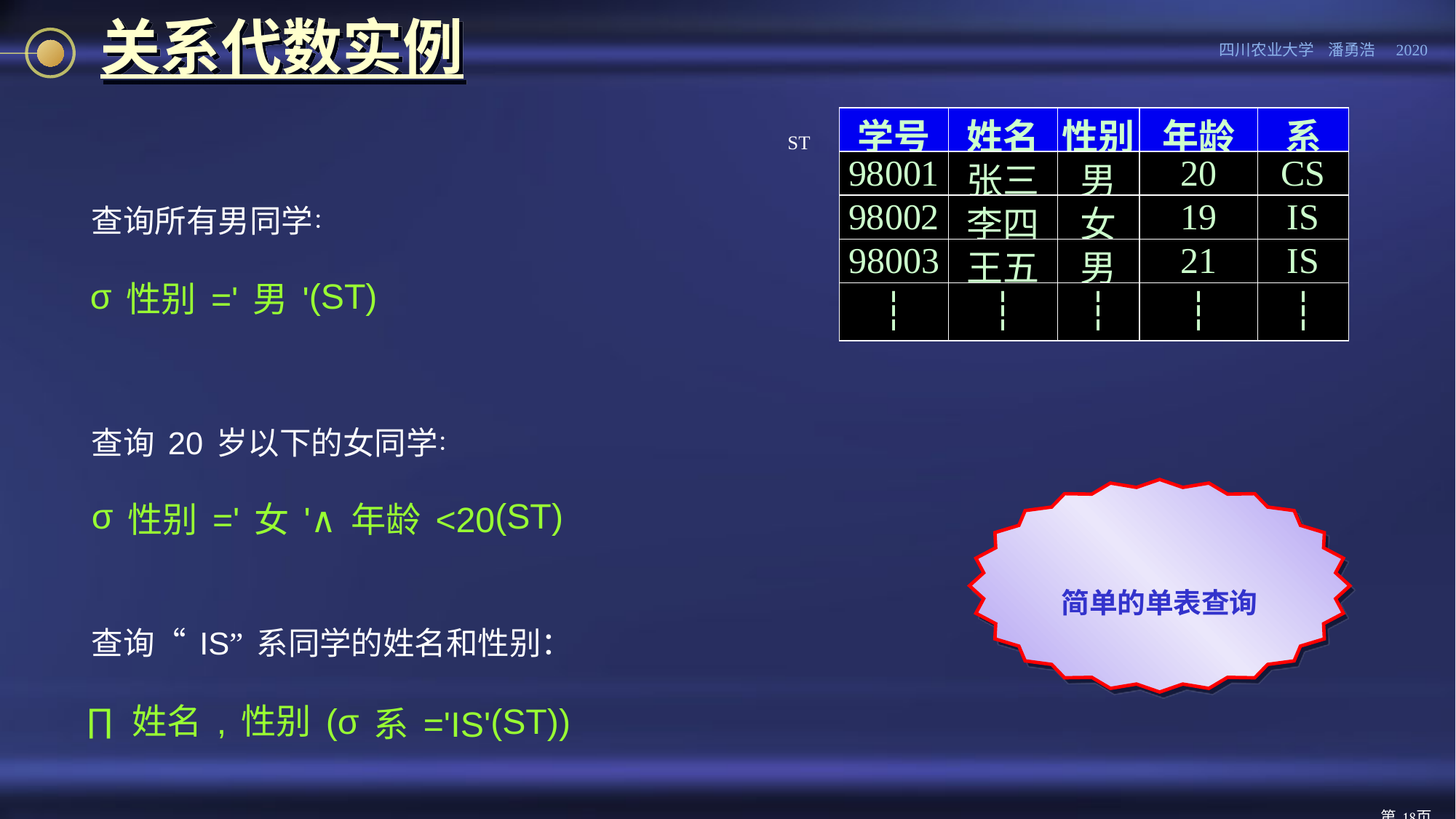

# 关系代数实例
ST
| 学号 | 姓名 | 性别 | 年龄 | 系 |
| --- | --- | --- | --- | --- |
| 98001 | 张三 | 男 | 20 | CS |
| 98002 | 李四 | 女 | 19 | IS |
| 98003 | 王五 | 男 | 21 | IS |
| ┆ | ┆ | ┆ | ┆ | ┆ |
查询所有男同学：
σ性别='男'(ST)
查询20岁以下的女同学：
σ性别='女'∧年龄<20(ST)
简单的单表查询
查询“IS”系同学的姓名和性别：
∏姓名,性别(σ系='IS'(ST))